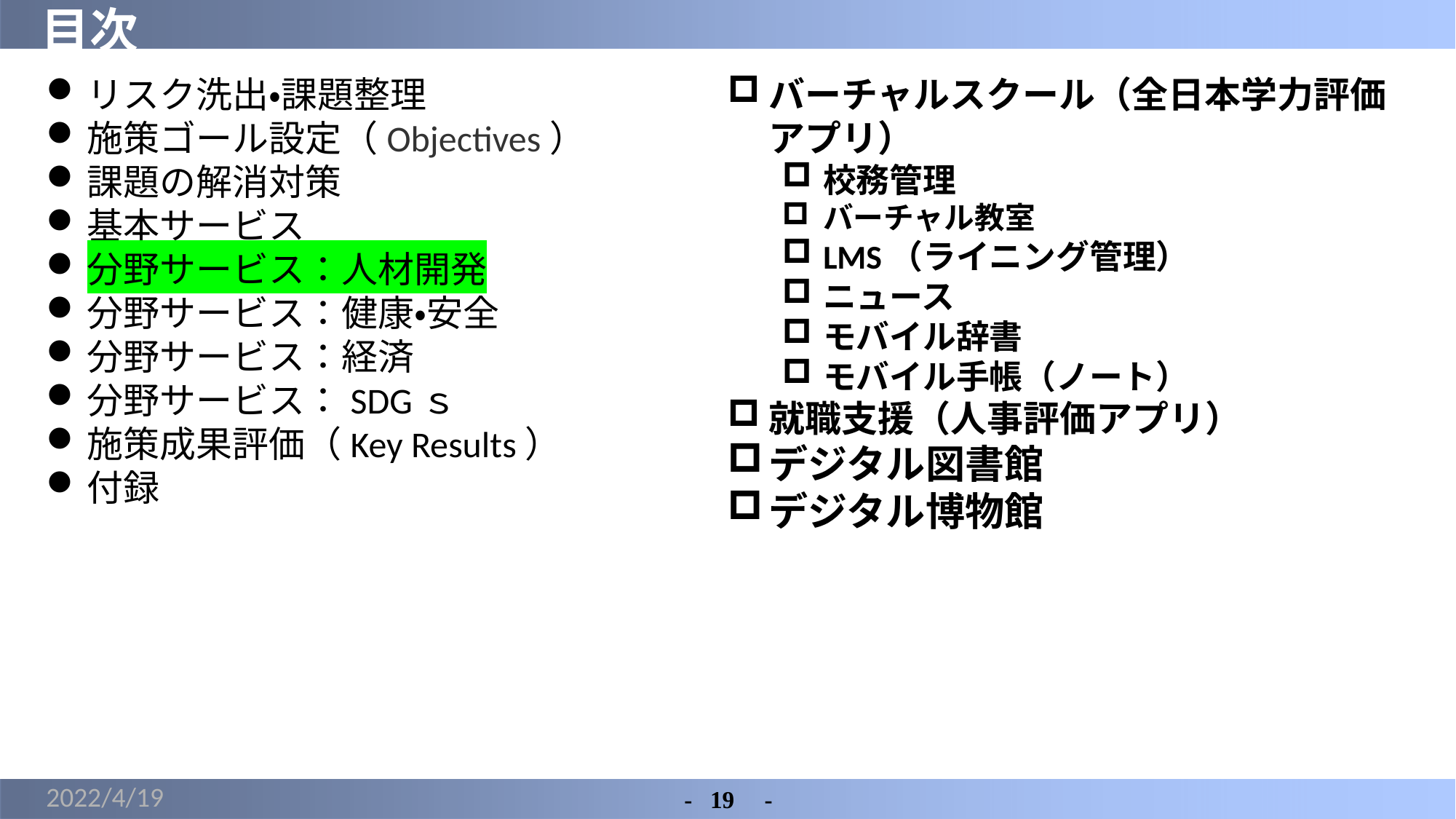

# 目次
リスク洗出・課題整理
施策ゴール設定（Objectives）
課題の解消対策
基本サービス
分野サービス：人材開発
分野サービス：健康・安全
分野サービス：経済
分野サービス：SDGｓ
施策成果評価（Key Results）
付録
バーチャルスクール（全日本学力評価アプリ）
校務管理
バーチャル教室
LMS（ライニング管理）
ニュース
モバイル辞書
モバイル手帳（ノート）
就職支援（人事評価アプリ）
デジタル図書館
デジタル博物館

2022/4/19
-	19　-